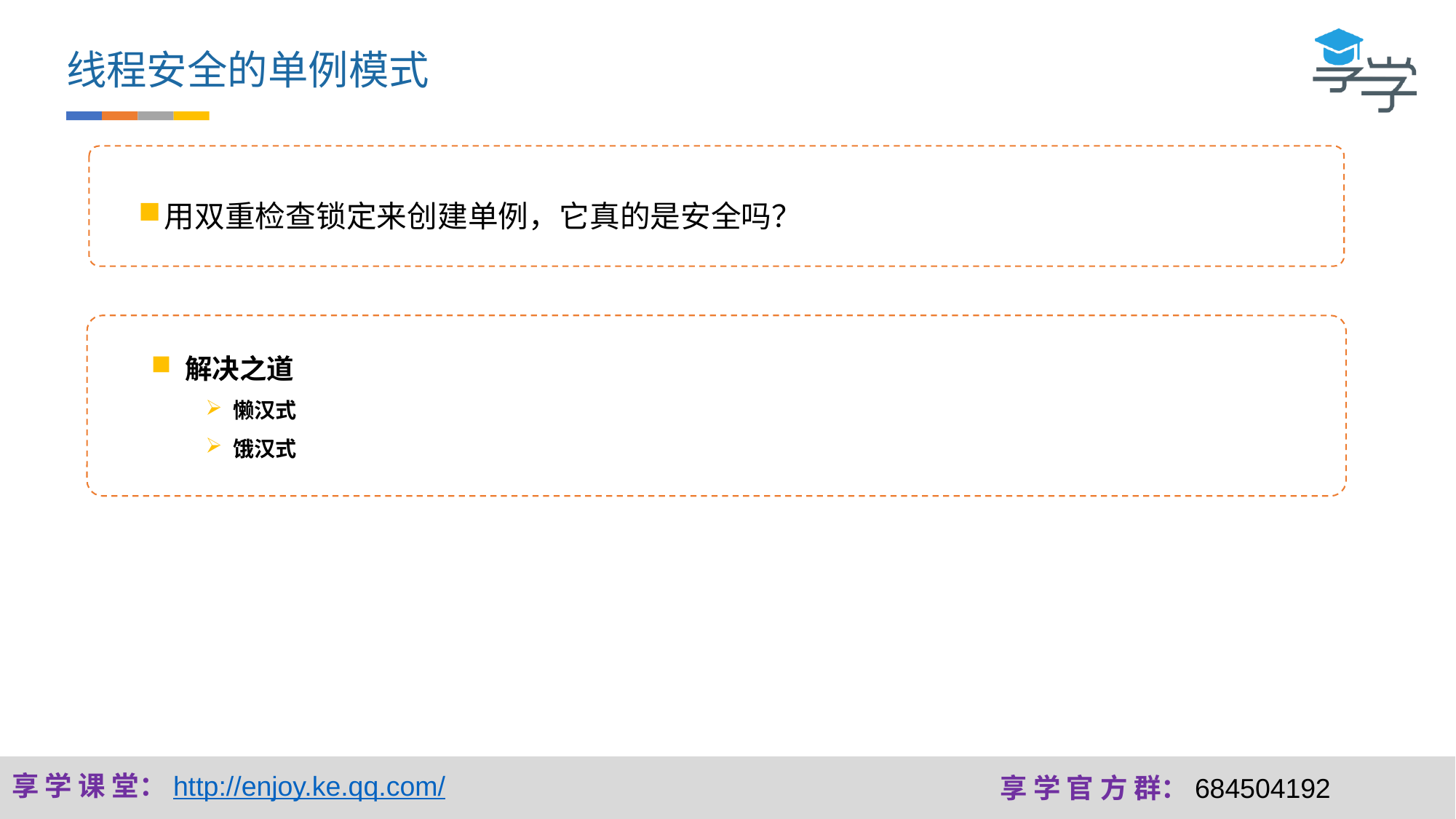

线程安全的单例模式

用双重检查锁定来创建单例，它真的是安全吗？

解决之道
懒汉式
饿汉式